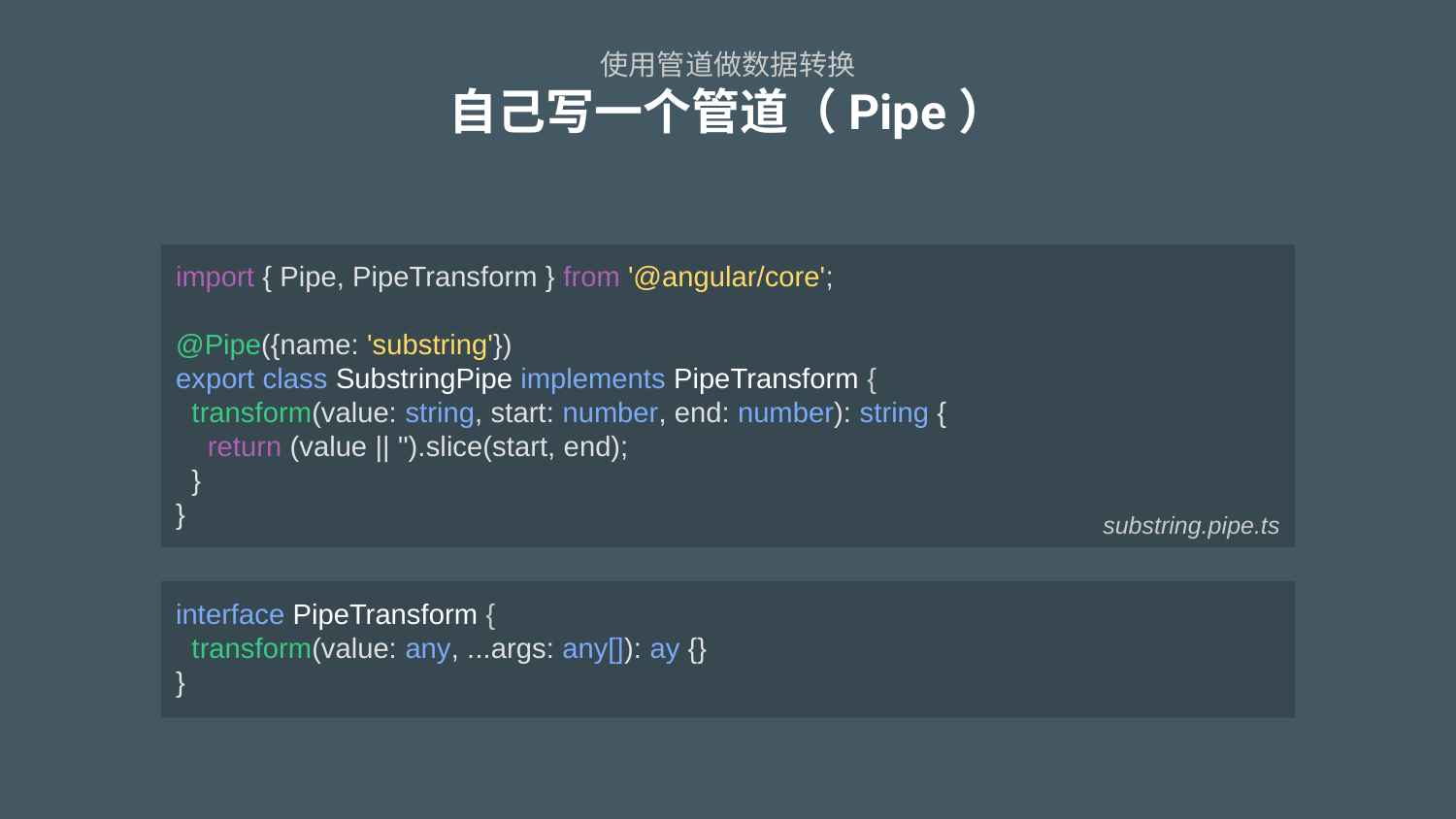

# 使用管道做数据转换 自己写一个管道（Pipe）
import { Pipe, PipeTransform } from '@angular/core';
@Pipe({name: 'substring'})
export class SubstringPipe implements PipeTransform {
  transform(value: string, start: number, end: number): string {
    return (value || '').slice(start, end);
  }
}

substring.pipe.ts
interface PipeTransform {
  transform(value: any, ...args: any[]): ay {}
}